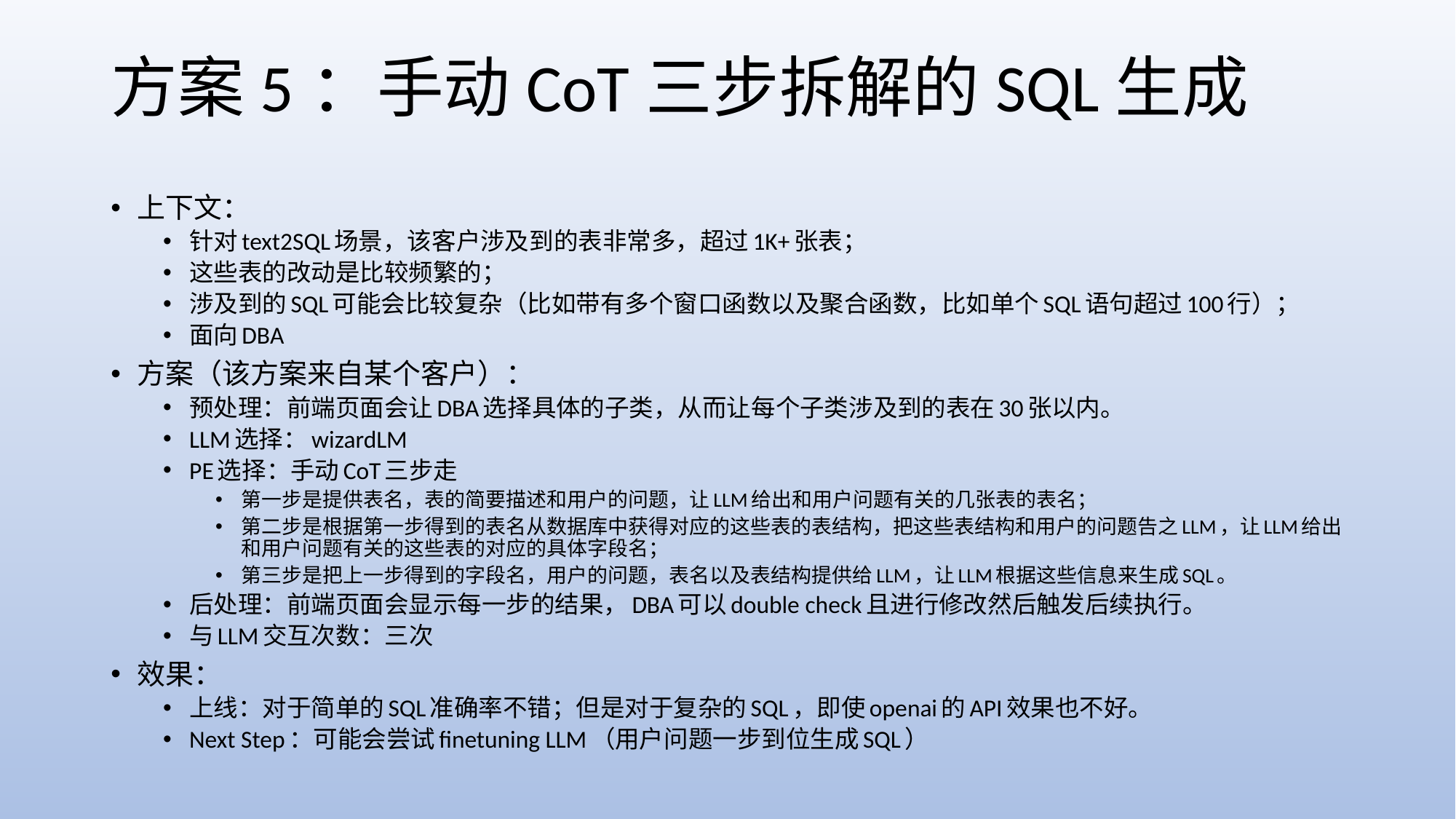

# 方案5：手动CoT三步拆解的SQL生成
上下文：
针对text2SQL场景，该客户涉及到的表非常多，超过1K+张表；
这些表的改动是比较频繁的；
涉及到的SQL可能会比较复杂（比如带有多个窗口函数以及聚合函数，比如单个SQL语句超过100行）；
面向DBA
方案（该方案来自某个客户）：
预处理：前端页面会让DBA选择具体的子类，从而让每个子类涉及到的表在30张以内。
LLM选择：wizardLM
PE选择：手动CoT三步走
第一步是提供表名，表的简要描述和用户的问题，让LLM给出和用户问题有关的几张表的表名；
第二步是根据第一步得到的表名从数据库中获得对应的这些表的表结构，把这些表结构和用户的问题告之LLM，让LLM给出和用户问题有关的这些表的对应的具体字段名；
第三步是把上一步得到的字段名，用户的问题，表名以及表结构提供给LLM，让LLM根据这些信息来生成SQL。
后处理：前端页面会显示每一步的结果，DBA可以double check且进行修改然后触发后续执行。
与LLM交互次数：三次
效果：
上线：对于简单的SQL准确率不错；但是对于复杂的SQL，即使openai的API效果也不好。
Next Step：可能会尝试finetuning LLM（用户问题一步到位生成SQL）